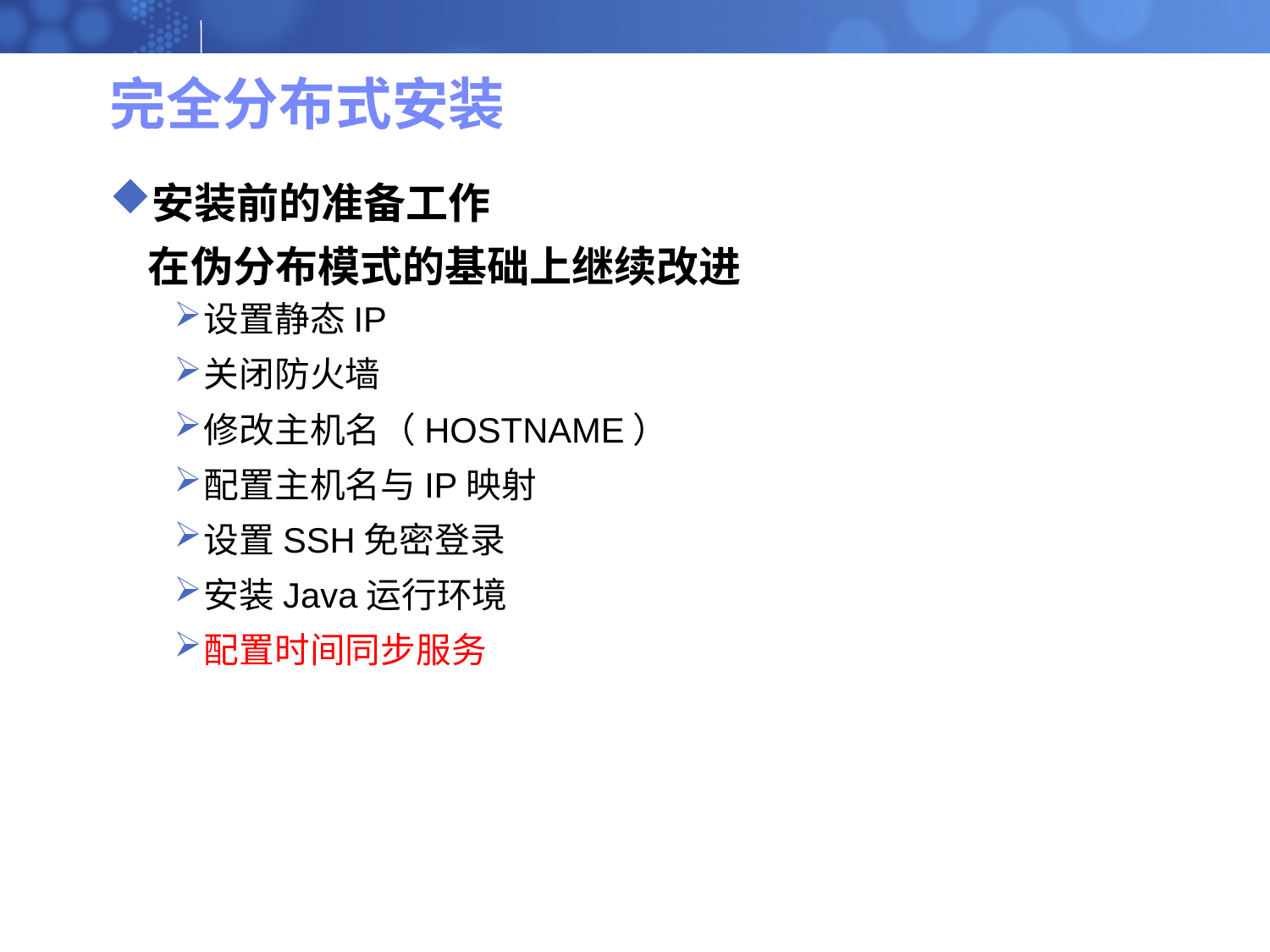

# 完全分布式安装
安装前的准备工作
   在伪分布模式的基础上继续改进
设置静态IP
关闭防火墙
修改主机名（HOSTNAME）
配置主机名与IP映射
设置SSH免密登录
安装Java运行环境
配置时间同步服务

29